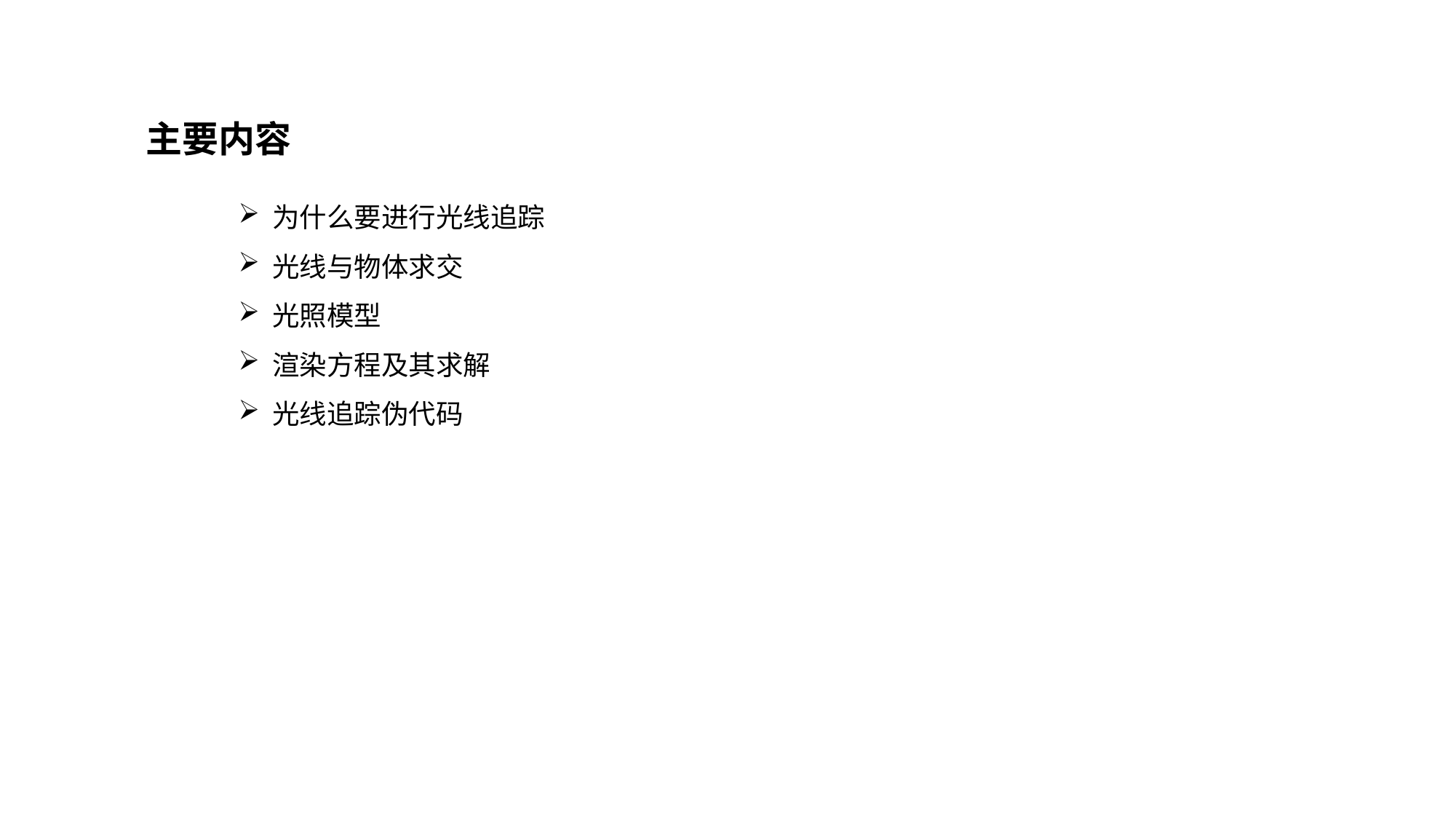

主要内容
为什么要进行光线追踪
光线与物体求交
光照模型
渲染方程及其求解
光线追踪伪代码